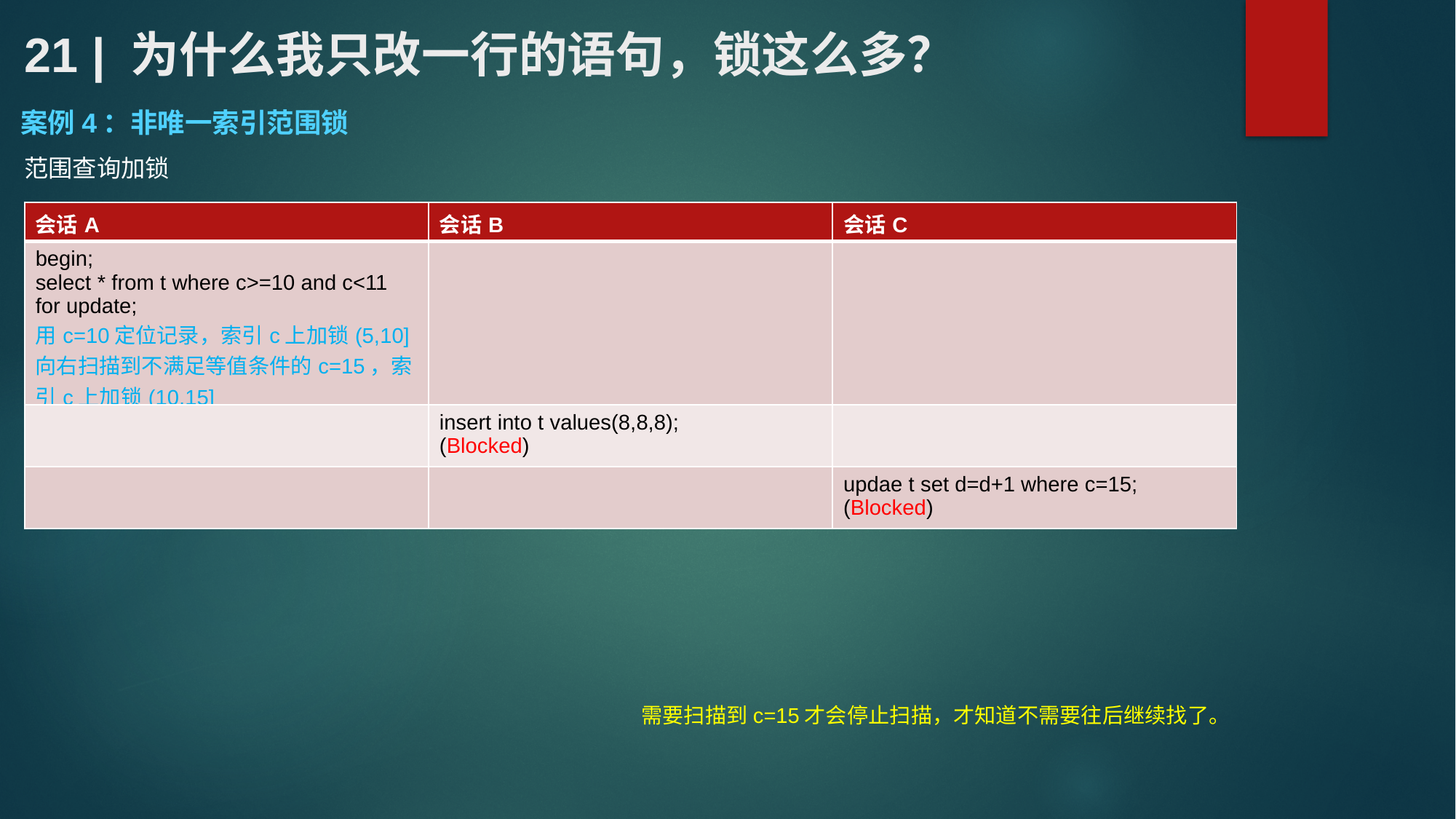

# 21 | 为什么我只改一行的语句，锁这么多？
案例4：非唯一索引范围锁
范围查询加锁
| 会话A | 会话B | 会话C |
| --- | --- | --- |
| begin; select \* from t where c>=10 and c<11 for update; 用c=10定位记录，索引c上加锁(5,10] 向右扫描到不满足等值条件的c=15，索引c上加锁(10,15] |  |  |
|  | insert into t values(8,8,8); (Blocked) |  |
|  |  | updae t set d=d+1 where c=15; (Blocked) |
需要扫描到c=15才会停止扫描，才知道不需要往后继续找了。